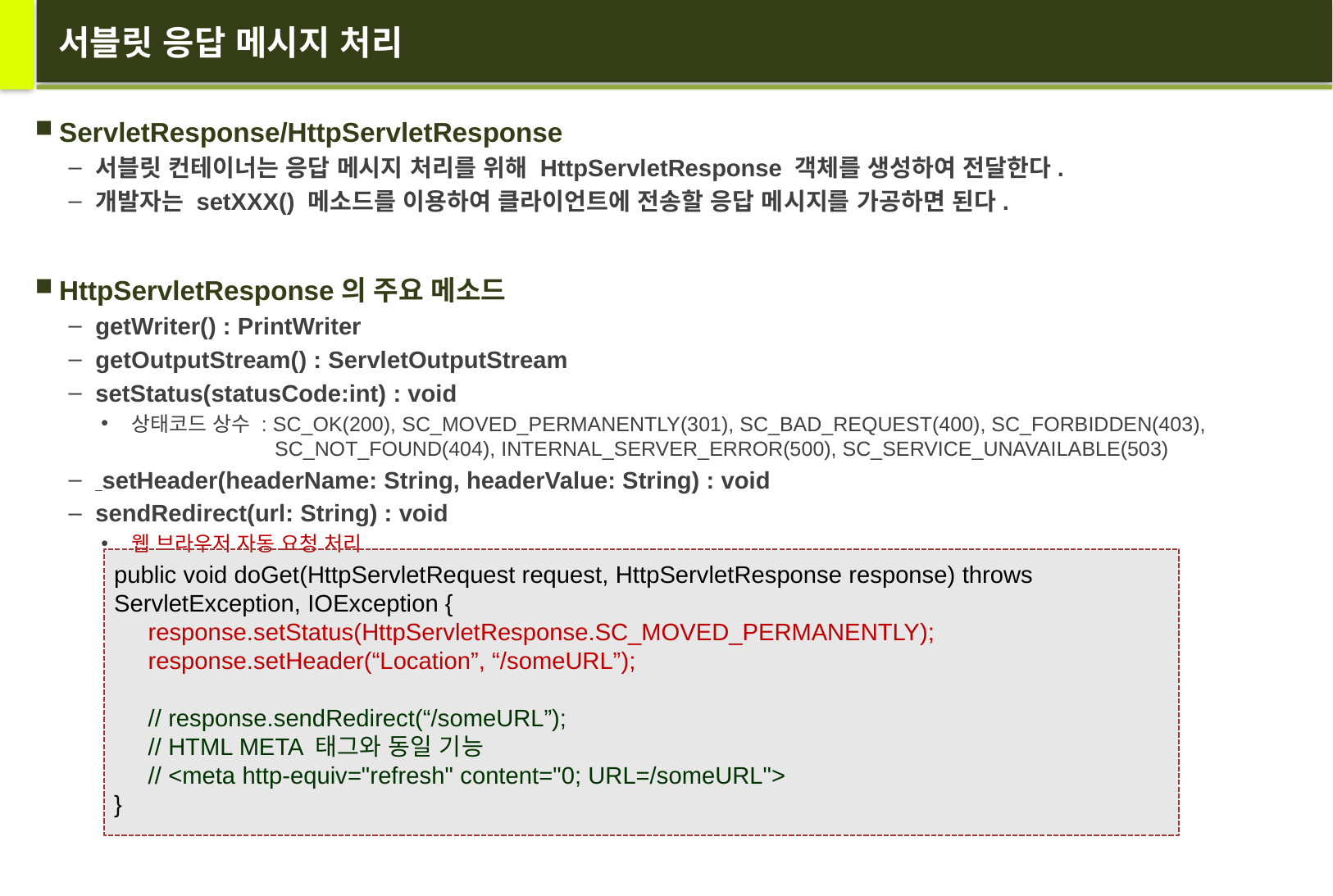

# 서블릿 응답 메시지 처리
ServletResponse/HttpServletResponse
서블릿 컨테이너는 응답 메시지 처리를 위해 HttpServletResponse 객체를 생성하여 전달한다.
개발자는 setXXX() 메소드를 이용하여 클라이언트에 전송할 응답 메시지를 가공하면 된다.

HttpServletResponse의 주요 메소드
getWriter() : PrintWriter
getOutputStream() : ServletOutputStream
setStatus(statusCode:int) : void
상태코드 상수 : SC_OK(200), SC_MOVED_PERMANENTLY(301), SC_BAD_REQUEST(400), SC_FORBIDDEN(403),
                         SC_NOT_FOUND(404), INTERNAL_SERVER_ERROR(500), SC_SERVICE_UNAVAILABLE(503)
 setHeader(headerName: String, headerValue: String) : void
sendRedirect(url: String) : void
웹 브라우저 자동 요청 처리
public void doGet(HttpServletRequest request, HttpServletResponse response) throws ServletException, IOException {
     response.setStatus(HttpServletResponse.SC_MOVED_PERMANENTLY);
     response.setHeader(“Location”, “/someURL”);

     // response.sendRedirect(“/someURL”);
     // HTML META 태그와 동일 기능
     // <meta http-equiv="refresh" content="0; URL=/someURL">
}